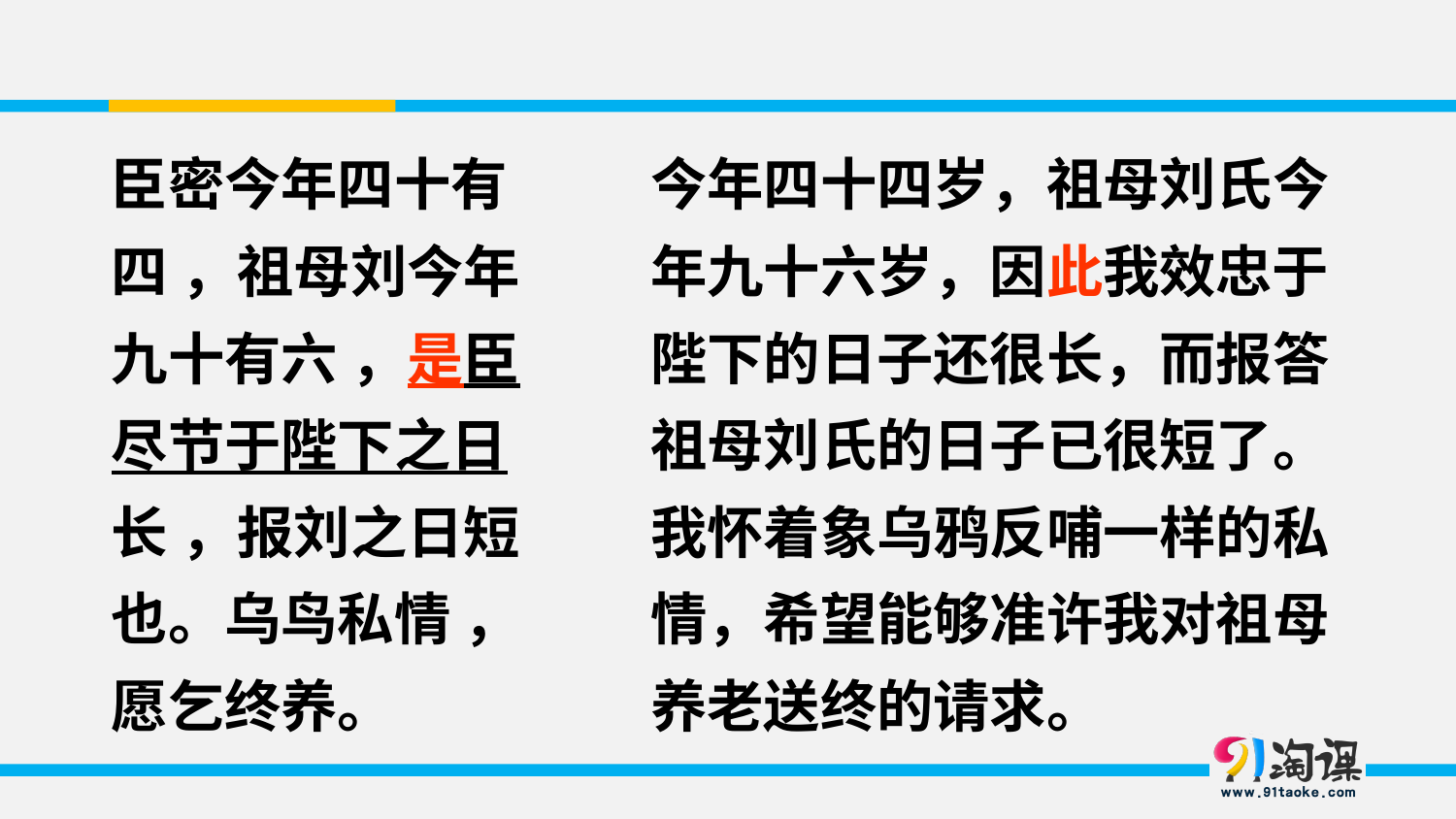

臣密今年四十有四 ，祖母刘今年九十有六 ，是臣尽节于陛下之日长 ，报刘之日短也。乌鸟私情 ，愿乞终养。
今年四十四岁，祖母刘氏今年九十六岁，因此我效忠于陛下的日子还很长，而报答祖母刘氏的日子已很短了。我怀着象乌鸦反哺一样的私情，希望能够准许我对祖母养老送终的请求。